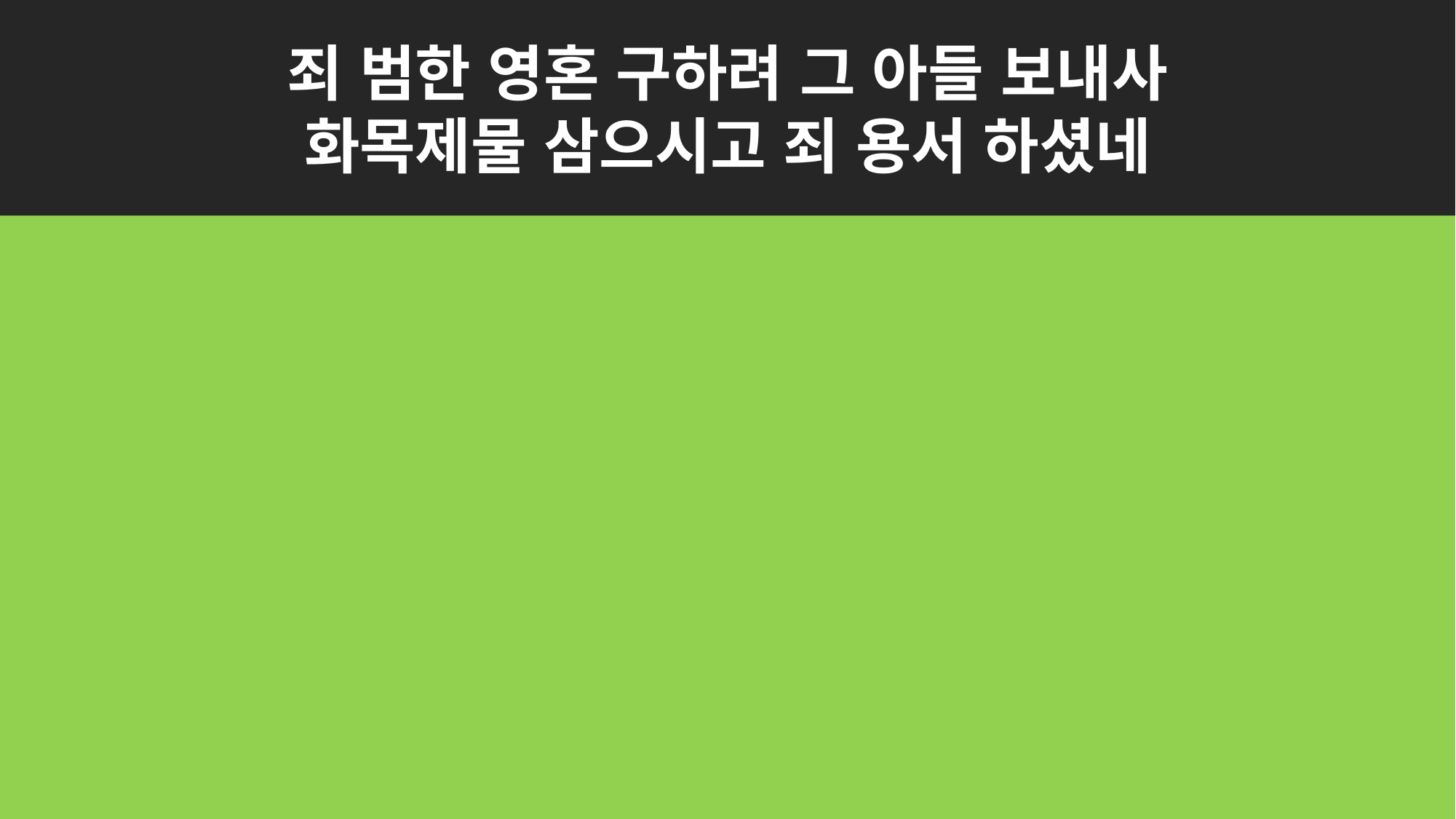

죄 범한 영혼 구하려 그 아들 보내사
화목제물 삼으시고 죄 용서 하셨네